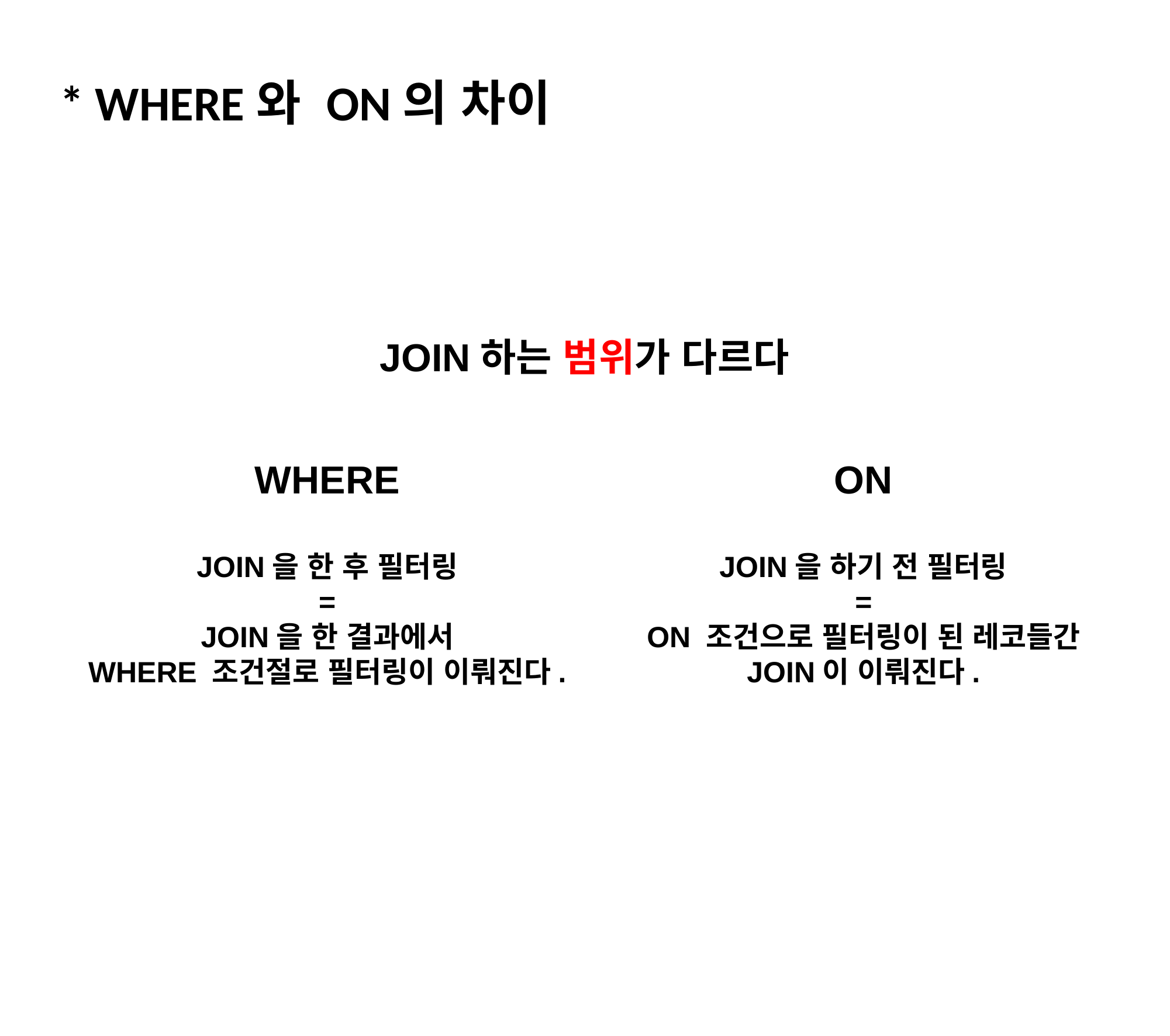

* WHERE와 ON의 차이
JOIN하는 범위가 다르다
ON

JOIN을 하기 전 필터링
=
ON 조건으로 필터링이 된 레코들간
JOIN이 이뤄진다.
WHERE

JOIN을 한 후 필터링
=
JOIN을 한 결과에서
WHERE 조건절로 필터링이 이뤄진다.